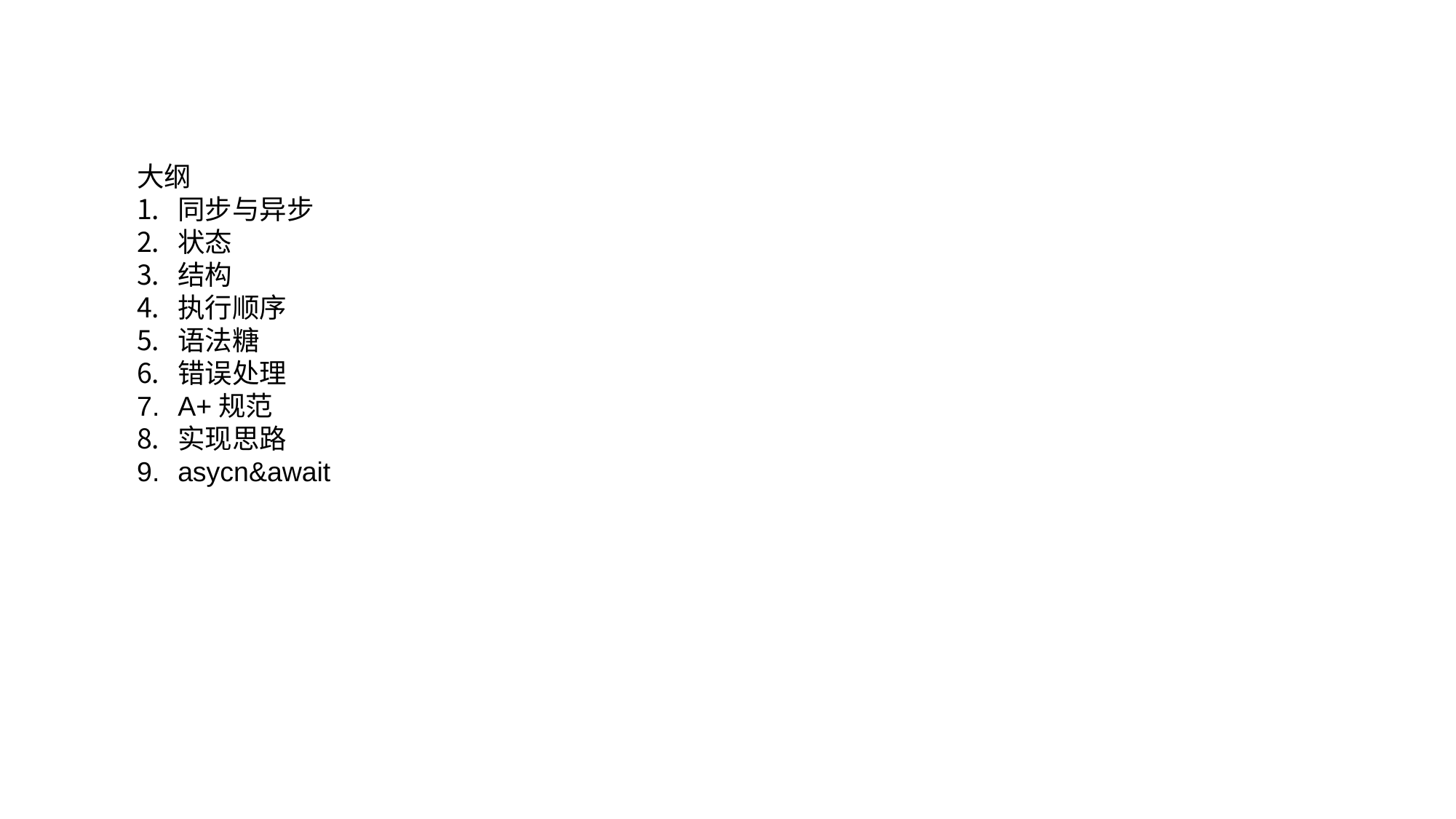

大纲
同步与异步
状态
结构
执行顺序
语法糖
错误处理
A+规范
实现思路
asycn&await